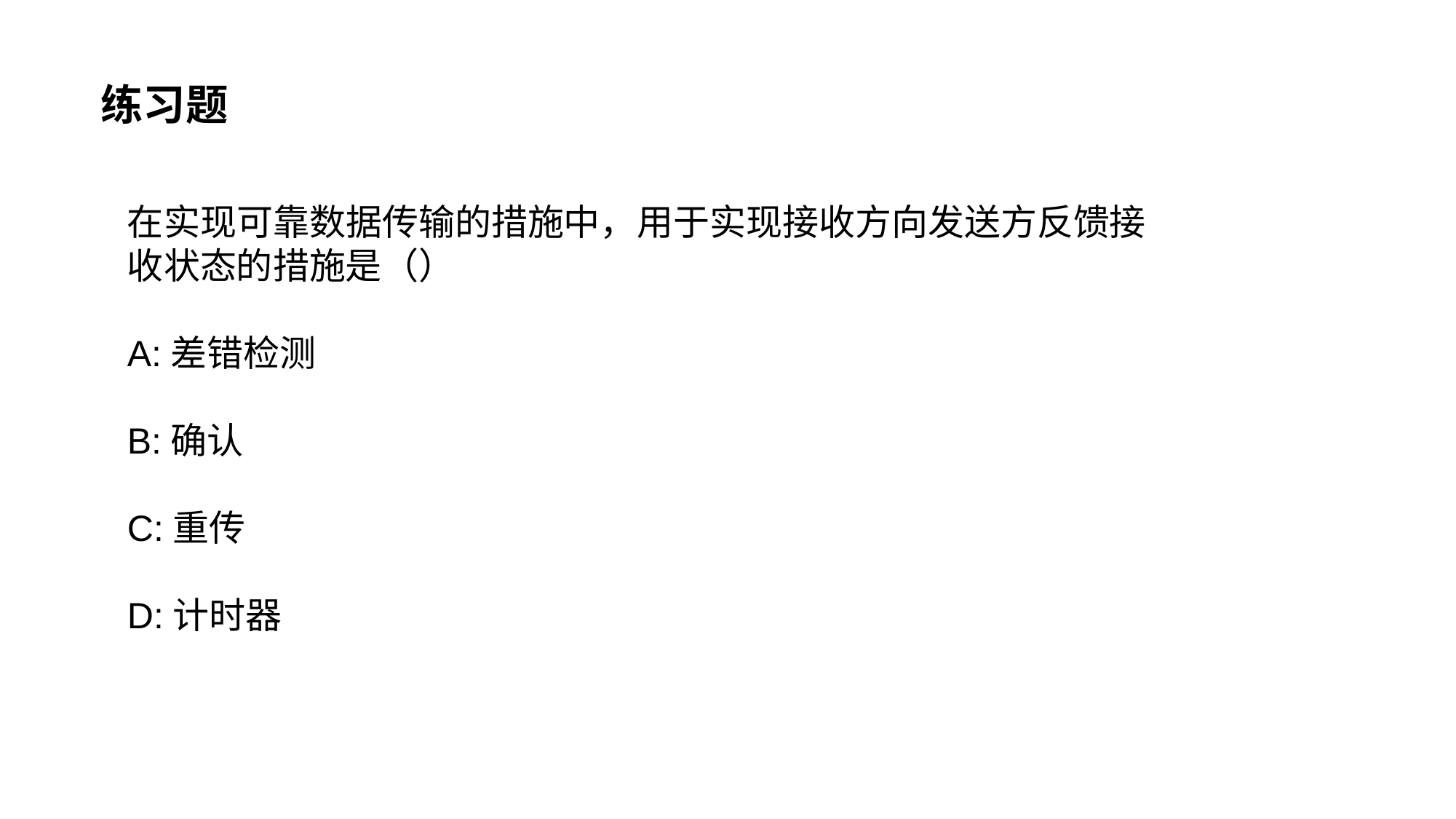

练习题
在实现可靠数据传输的措施中，用于实现接收方向发送方反馈接收状态的措施是（）

A:差错检测

B:确认

C:重传

D:计时器